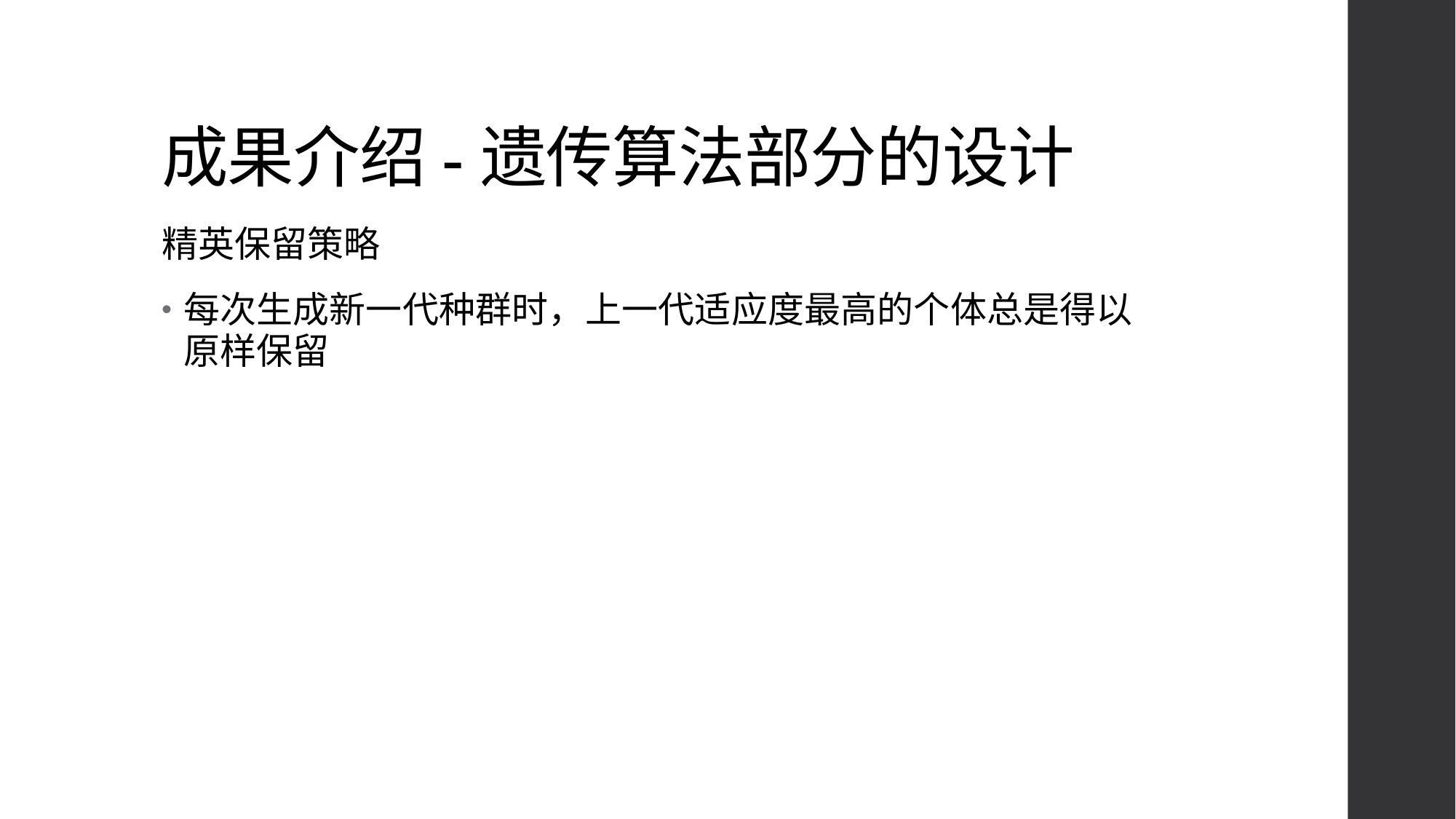

# 成果介绍-遗传算法部分的设计
精英保留策略
每次生成新一代种群时，上一代适应度最高的个体总是得以原样保留